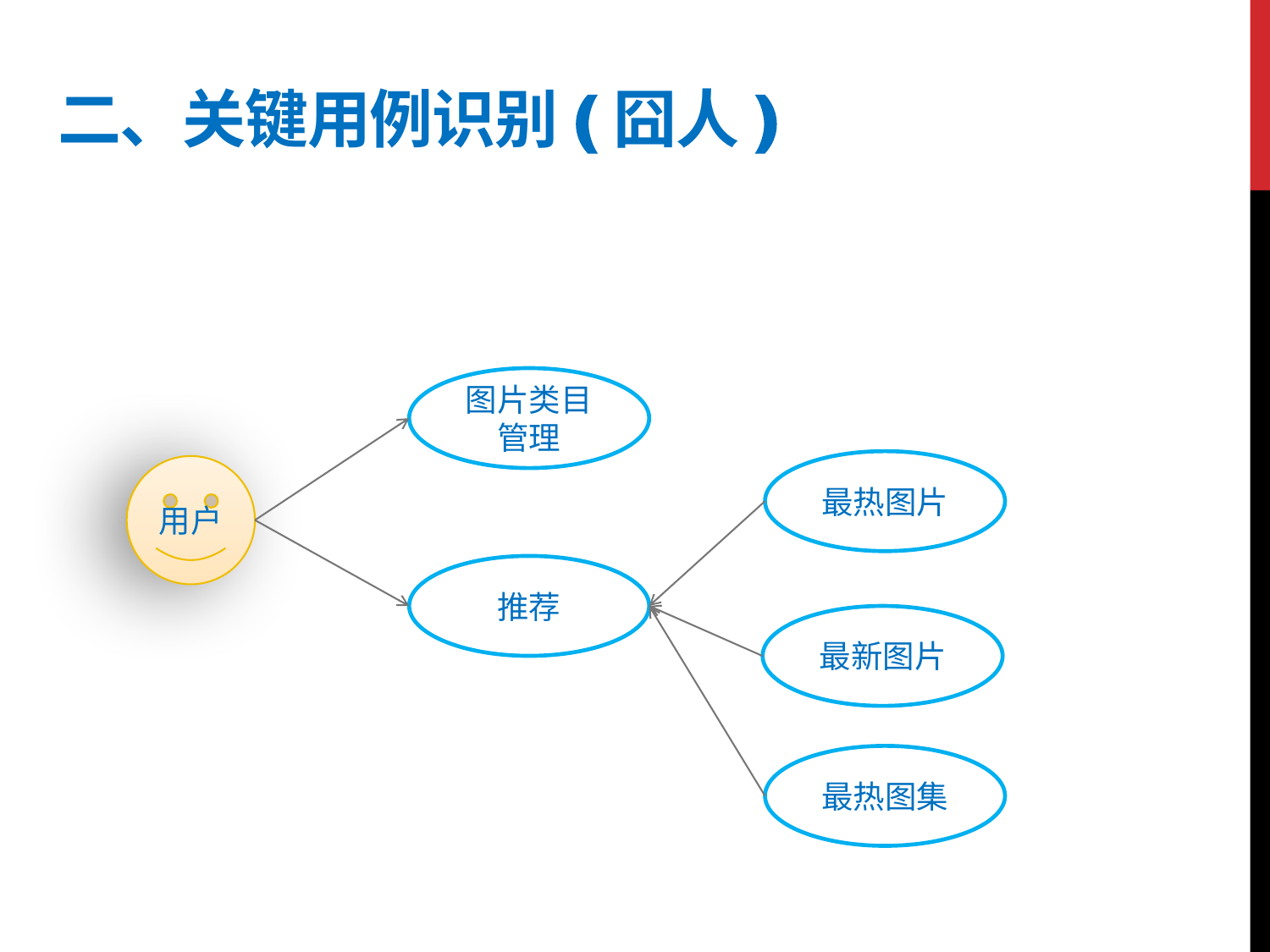

二、关键用例识别(囧人)
图片类目管理
最热图片
用户
推荐
最新图片
最热图集